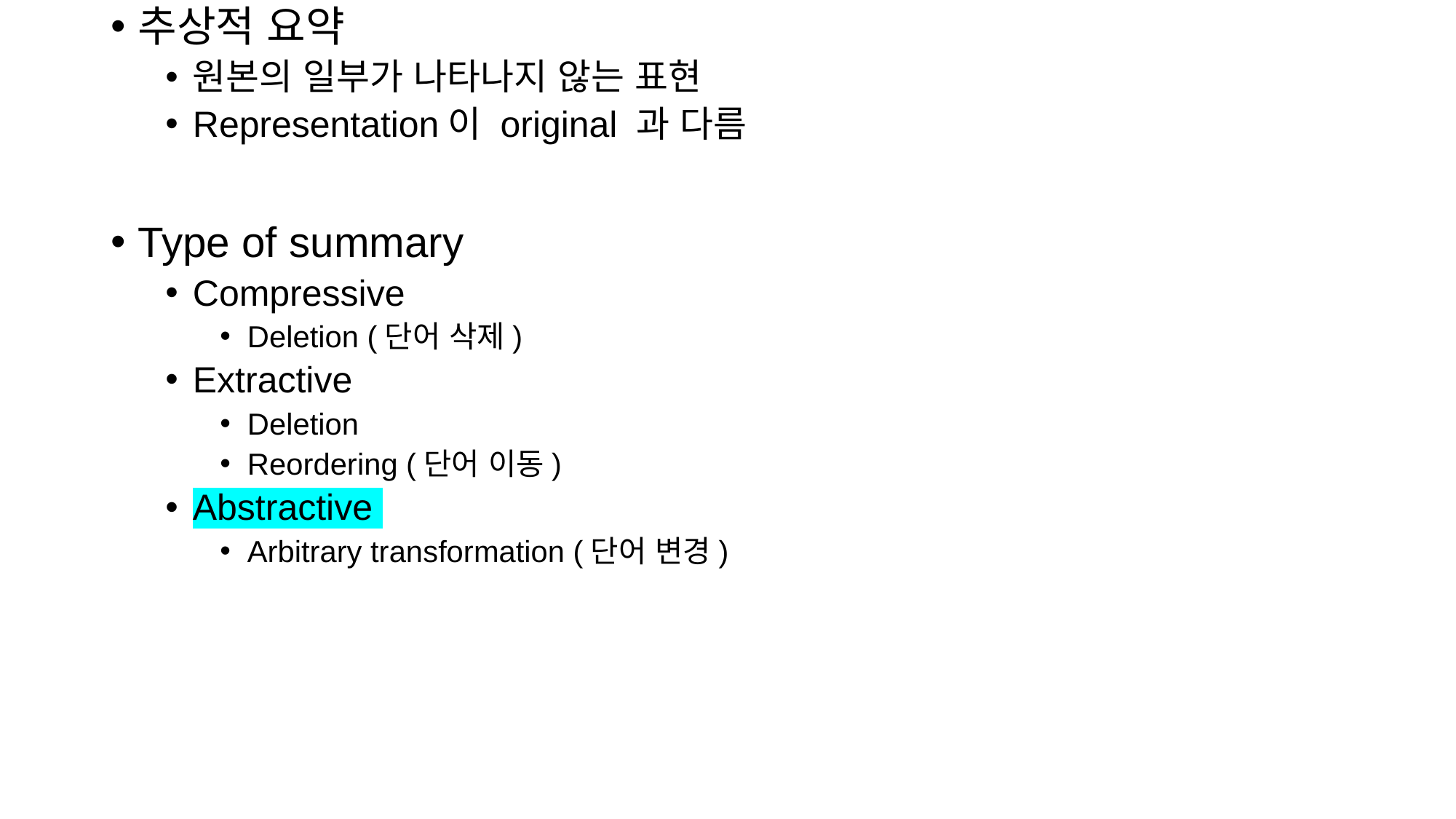

추상적 요약
원본의 일부가 나타나지 않는 표현
Representation이 original 과 다름

Type of summary
Compressive
Deletion (단어 삭제)
Extractive
Deletion
Reordering (단어 이동)
Abstractive
Arbitrary transformation (단어 변경)